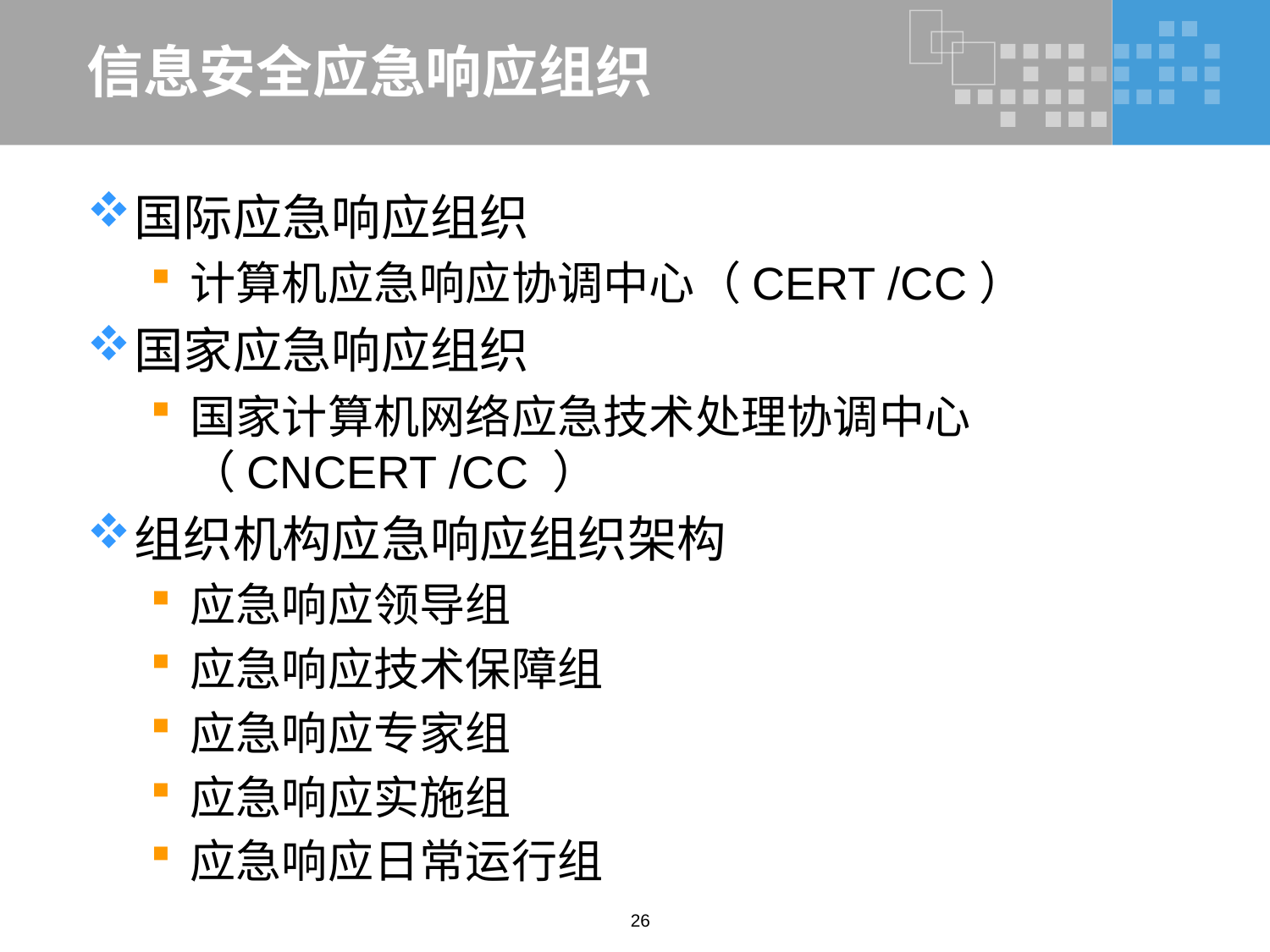

# 信息安全应急响应组织
国际应急响应组织
计算机应急响应协调中心（CERT /CC）
国家应急响应组织
国家计算机网络应急技术处理协调中心（CNCERT /CC ）
组织机构应急响应组织架构
应急响应领导组
应急响应技术保障组
应急响应专家组
应急响应实施组
应急响应日常运行组
26